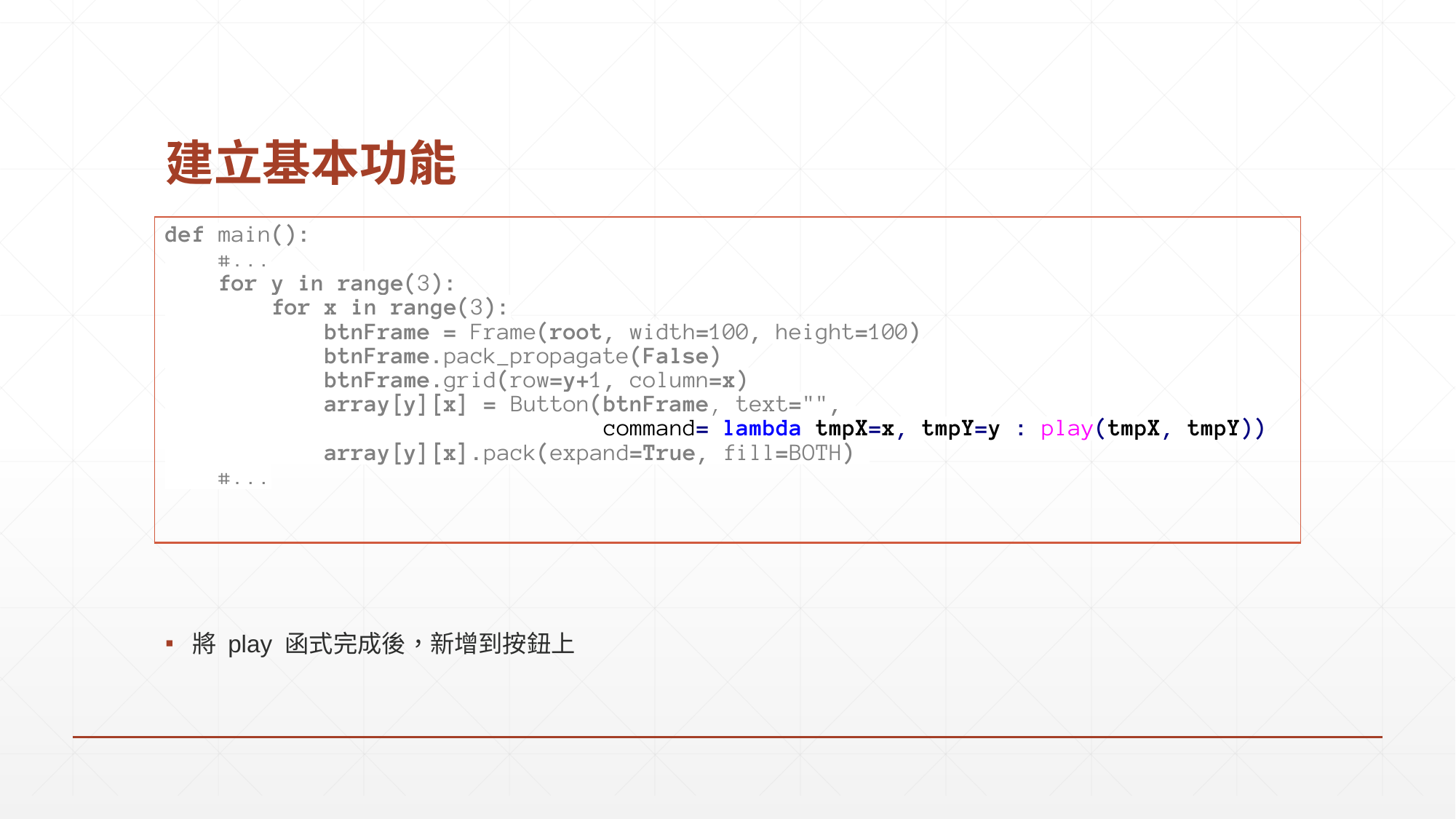

# 建立基本功能
| def main(): #... for y in range(3): for x in range(3): btnFrame = Frame(root, width=100, height=100) btnFrame.pack\_propagate(False) btnFrame.grid(row=y+1, column=x) array[y][x] = Button(btnFrame, text="", command= lambda tmpX=x, tmpY=y : play(tmpX, tmpY)) array[y][x].pack(expand=True, fill=BOTH) #... |
| --- |
將 play 函式完成後，新增到按鈕上